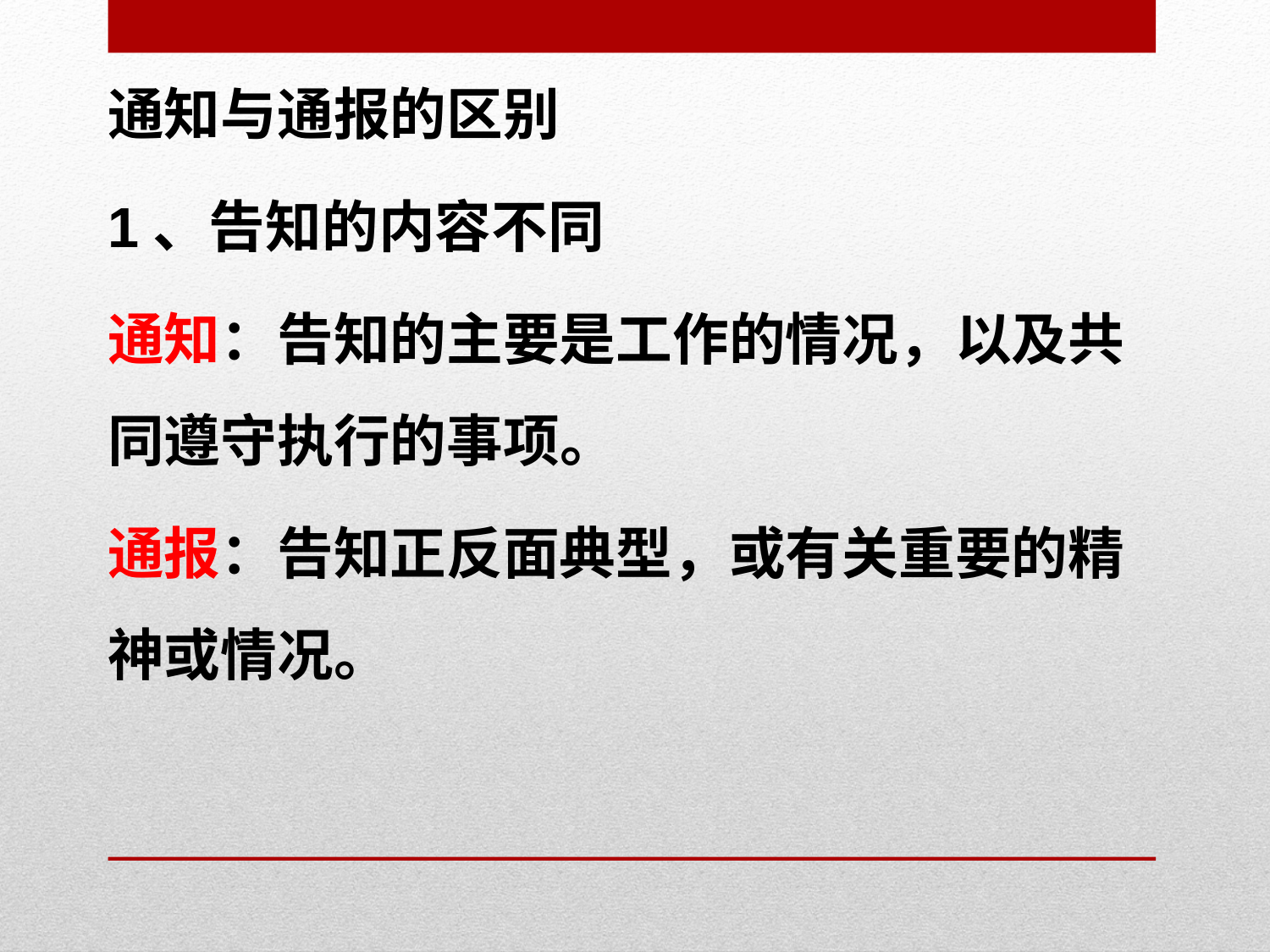

通知与通报的区别
1、告知的内容不同
通知：告知的主要是工作的情况，以及共同遵守执行的事项。
通报：告知正反面典型，或有关重要的精神或情况。